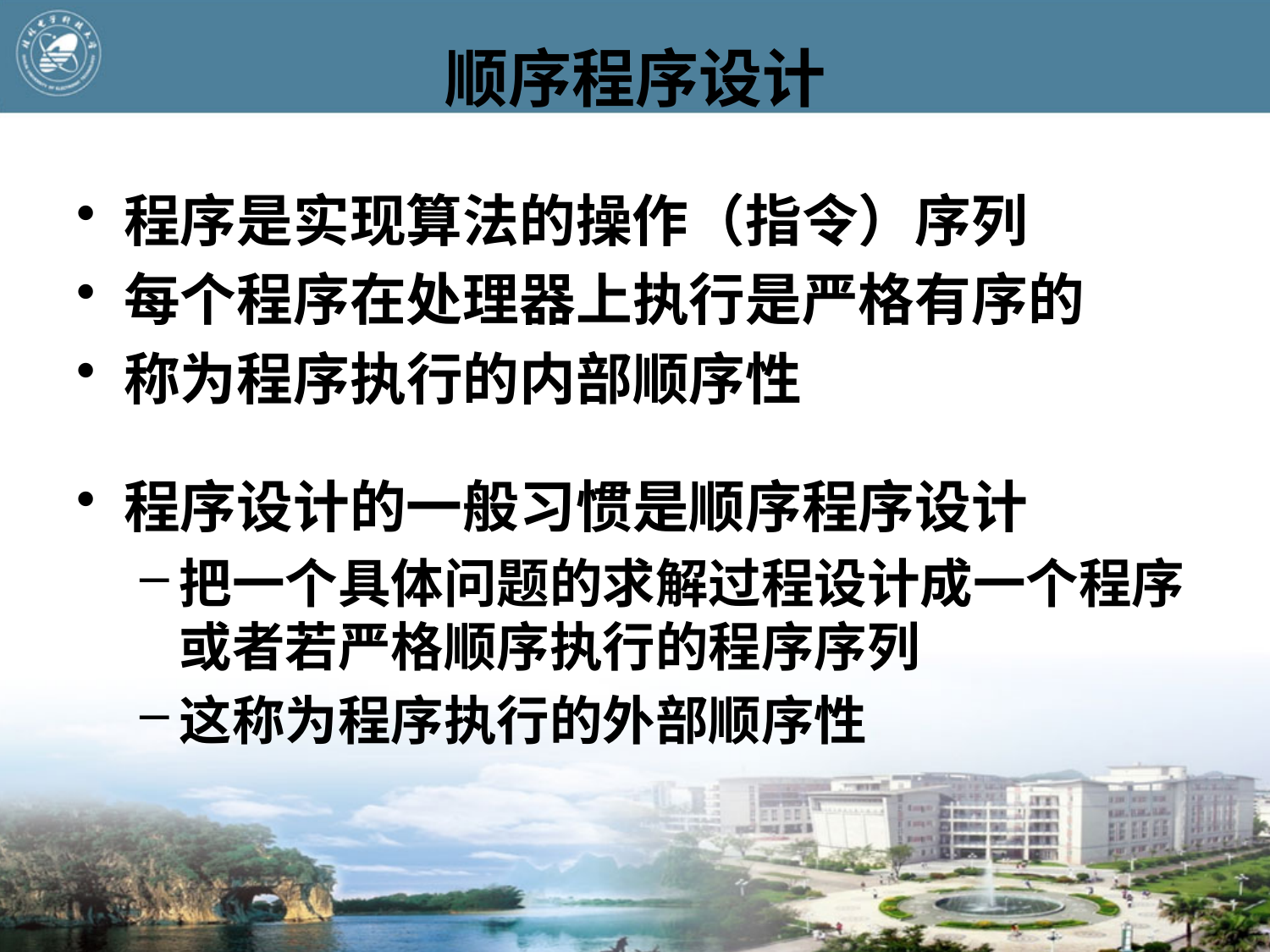

# 顺序程序设计
程序是实现算法的操作（指令）序列
每个程序在处理器上执行是严格有序的
称为程序执行的内部顺序性

程序设计的一般习惯是顺序程序设计
把一个具体问题的求解过程设计成一个程序或者若严格顺序执行的程序序列
这称为程序执行的外部顺序性